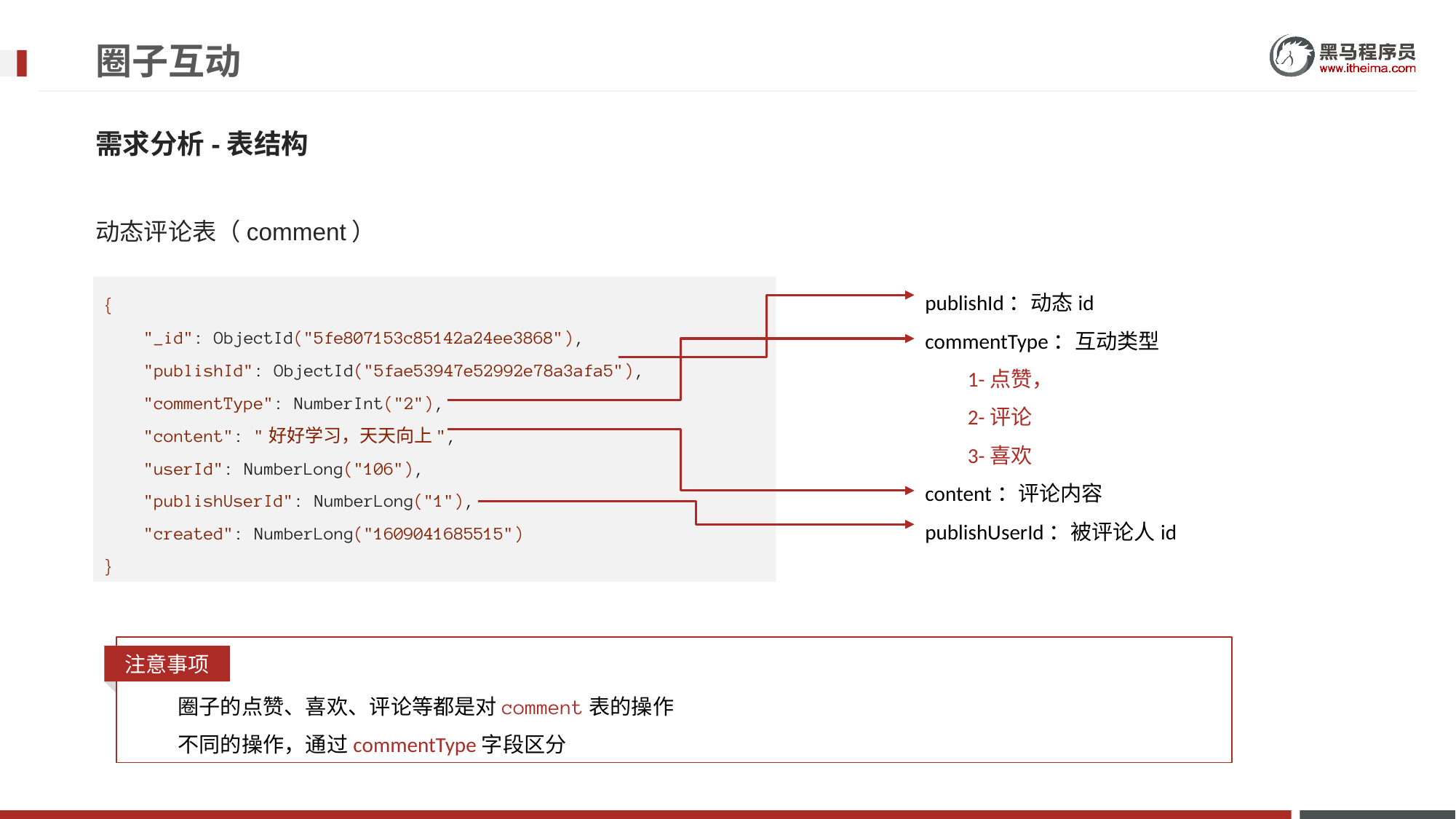

# 圈子互动
需求分析-表结构
动态评论表（comment）
publishId：动态id
commentType：互动类型
         1-点赞，
         2-评论
         3-喜欢
content：评论内容
publishUserId：被评论人id

{
    "_id": ObjectId("5fe807153c85142a24ee3868"),
    "publishId": ObjectId("5fae53947e52992e78a3afa5"),
    "commentType": NumberInt("2"),
    "content": "好好学习，天天向上",
    "userId": NumberLong("106"),
    "publishUserId": NumberLong("1"),
    "created": NumberLong("1609041685515")
}

注意事项
圈子的点赞、喜欢、评论等都是对comment表的操作
不同的操作，通过commentType字段区分